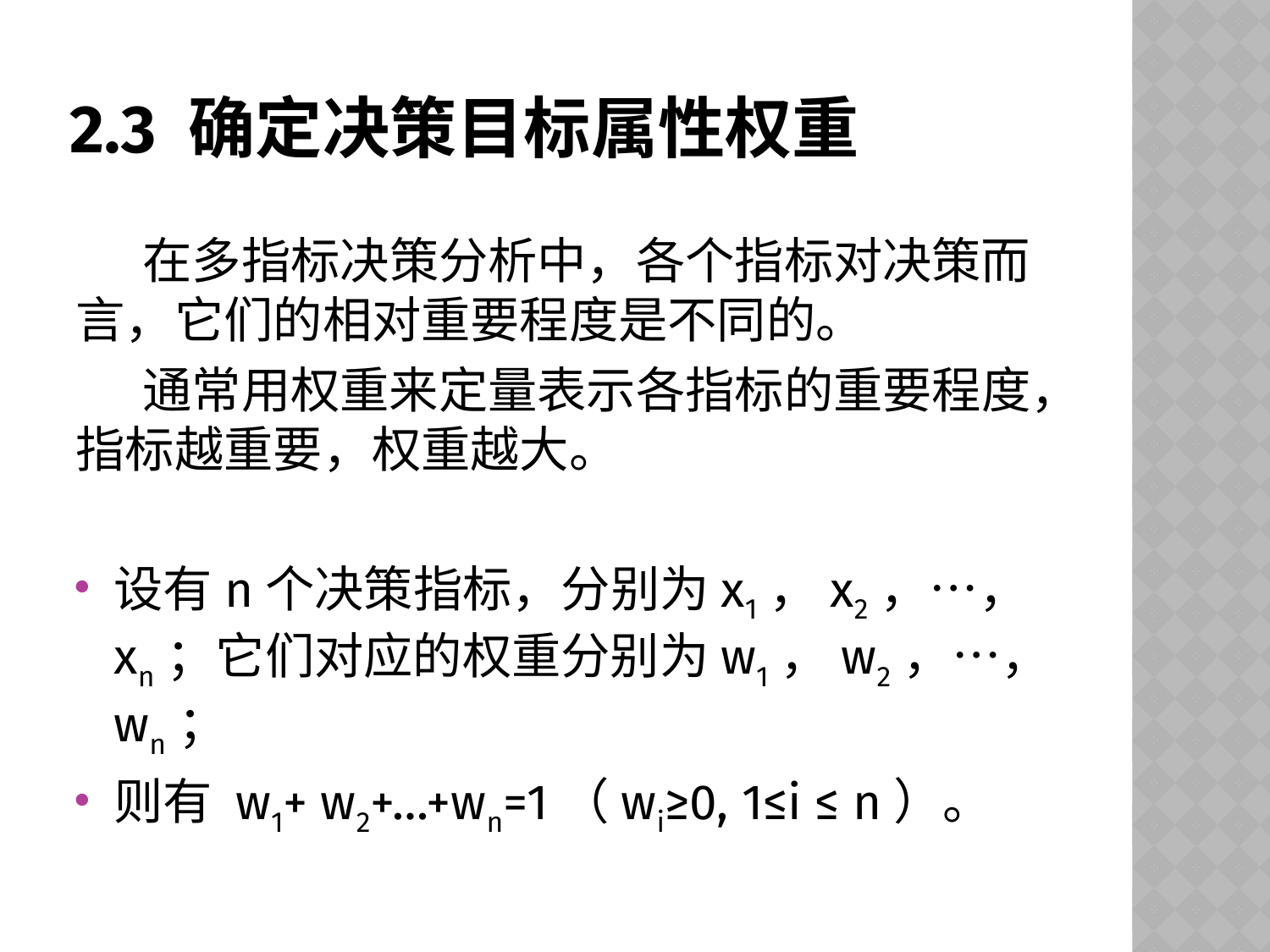

# 2.3 确定决策目标属性权重
     在多指标决策分析中，各个指标对决策而言，它们的相对重要程度是不同的。
     通常用权重来定量表示各指标的重要程度，指标越重要，权重越大。

设有n个决策指标，分别为x1，x2，…，xn；它们对应的权重分别为w1，w2，…，wn；
则有 w1+ w2+…+wn=1（wi≥0, 1≤i ≤ n）。